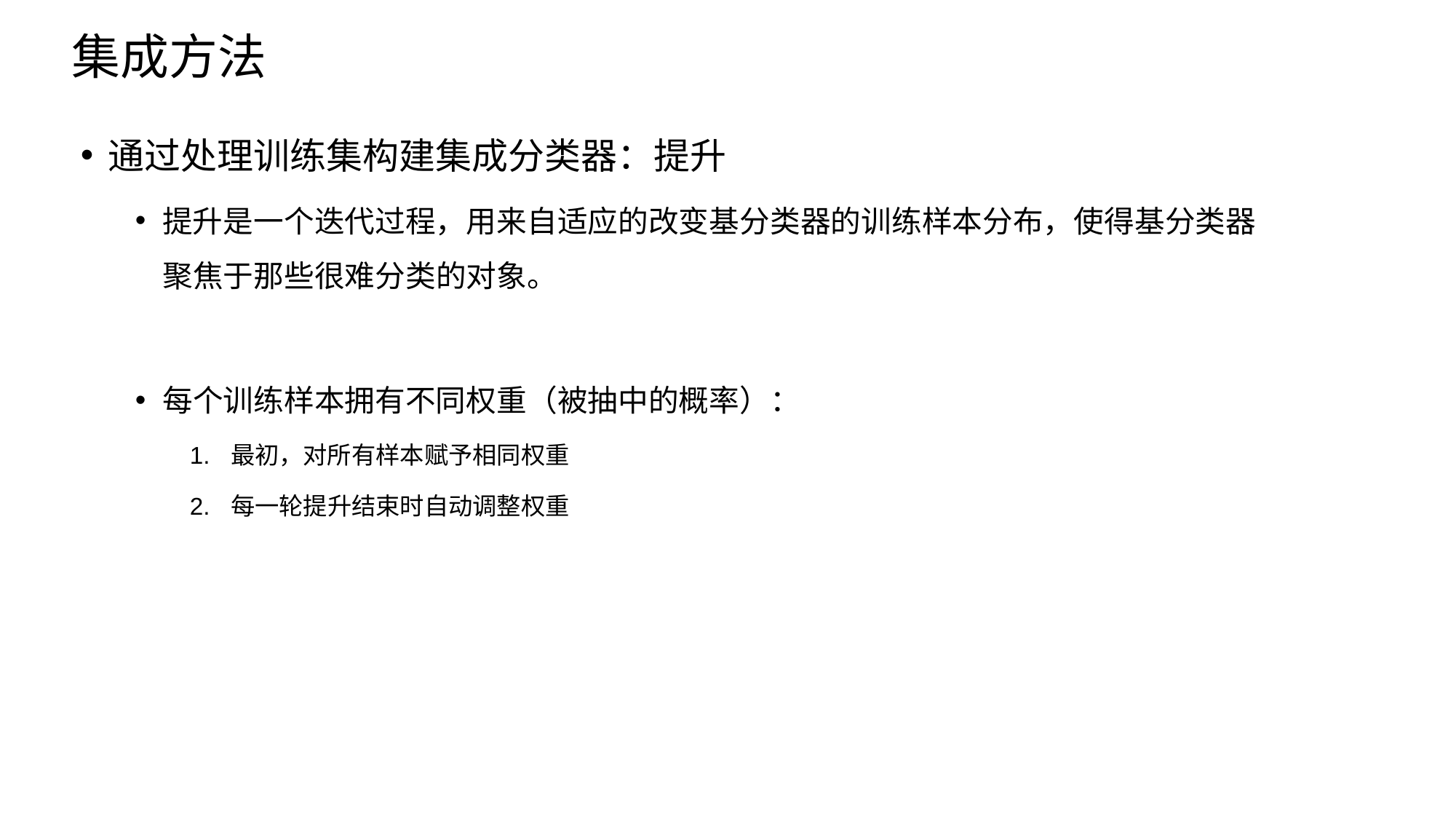

# 集成方法

通过处理训练集构建集成分类器：提升
提升是一个迭代过程，用来自适应的改变基分类器的训练样本分布，使得基分类器聚焦于那些很难分类的对象。

每个训练样本拥有不同权重（被抽中的概率）：
最初，对所有样本赋予相同权重
每一轮提升结束时自动调整权重